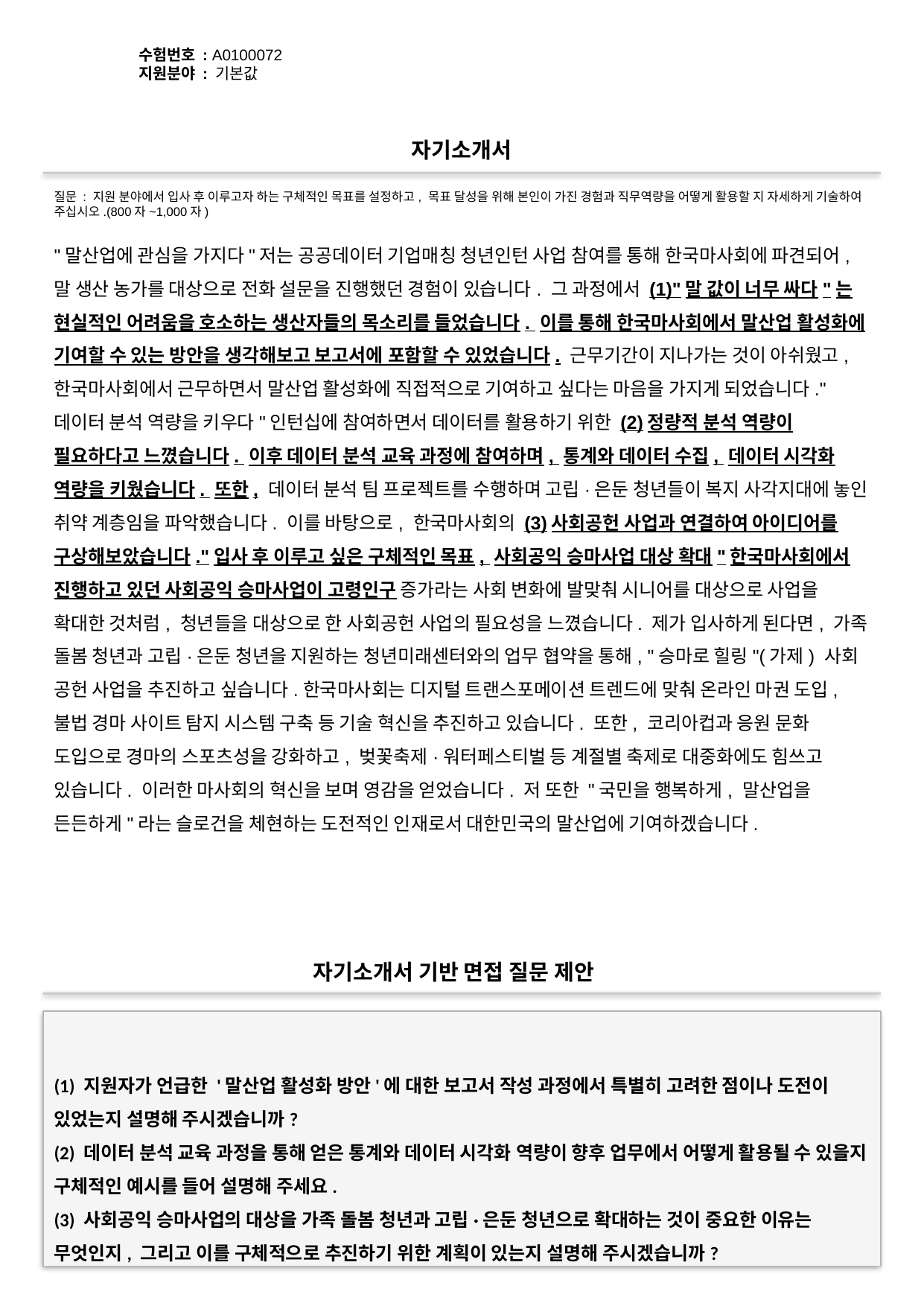

수험번호 : A0100072
지원분야 : 기본값
#

자기소개서

질문 : 지원 분야에서 입사 후 이루고자 하는 구체적인 목표를 설정하고, 목표 달성을 위해 본인이 가진 경험과 직무역량을 어떻게 활용할 지 자세하게 기술하여 주십시오.(800자~1,000자)

"말산업에 관심을 가지다"저는 공공데이터 기업매칭 청년인턴 사업 참여를 통해 한국마사회에 파견되어, 말 생산 농가를 대상으로 전화 설문을 진행했던 경험이 있습니다. 그 과정에서 (1)"말 값이 너무 싸다"는 현실적인 어려움을 호소하는 생산자들의 목소리를 들었습니다. 이를 통해 한국마사회에서 말산업 활성화에 기여할 수 있는 방안을 생각해보고 보고서에 포함할 수 있었습니다. 근무기간이 지나가는 것이 아쉬웠고, 한국마사회에서 근무하면서 말산업 활성화에 직접적으로 기여하고 싶다는 마음을 가지게 되었습니다."데이터 분석 역량을 키우다"인턴십에 참여하면서 데이터를 활용하기 위한 (2)정량적 분석 역량이 필요하다고 느꼈습니다. 이후 데이터 분석 교육 과정에 참여하며, 통계와 데이터 수집, 데이터 시각화 역량을 키웠습니다. 또한, 데이터 분석 팀 프로젝트를 수행하며 고립·은둔 청년들이 복지 사각지대에 놓인 취약 계층임을 파악했습니다. 이를 바탕으로, 한국마사회의 (3)사회공헌 사업과 연결하여 아이디어를 구상해보았습니다."입사 후 이루고 싶은 구체적인 목표, 사회공익 승마사업 대상 확대"한국마사회에서 진행하고 있던 사회공익 승마사업이 고령인구 증가라는 사회 변화에 발맞춰 시니어를 대상으로 사업을 확대한 것처럼, 청년들을 대상으로 한 사회공헌 사업의 필요성을 느꼈습니다. 제가 입사하게 된다면, 가족 돌봄 청년과 고립·은둔 청년을 지원하는 청년미래센터와의 업무 협약을 통해, "승마로 힐링"(가제) 사회 공헌 사업을 추진하고 싶습니다.한국마사회는 디지털 트랜스포메이션 트렌드에 맞춰 온라인 마권 도입, 불법 경마 사이트 탐지 시스템 구축 등 기술 혁신을 추진하고 있습니다. 또한, 코리아컵과 응원 문화 도입으로 경마의 스포츠성을 강화하고, 벚꽃축제·워터페스티벌 등 계절별 축제로 대중화에도 힘쓰고 있습니다. 이러한 마사회의 혁신을 보며 영감을 얻었습니다. 저 또한 "국민을 행복하게, 말산업을 든든하게"라는 슬로건을 체현하는 도전적인 인재로서 대한민국의 말산업에 기여하겠습니다.

자기소개서 기반 면접 질문 제안

(1) 지원자가 언급한 '말산업 활성화 방안'에 대한 보고서 작성 과정에서 특별히 고려한 점이나 도전이 있었는지 설명해 주시겠습니까?
(2) 데이터 분석 교육 과정을 통해 얻은 통계와 데이터 시각화 역량이 향후 업무에서 어떻게 활용될 수 있을지 구체적인 예시를 들어 설명해 주세요.
(3) 사회공익 승마사업의 대상을 가족 돌봄 청년과 고립·은둔 청년으로 확대하는 것이 중요한 이유는 무엇인지, 그리고 이를 구체적으로 추진하기 위한 계획이 있는지 설명해 주시겠습니까?